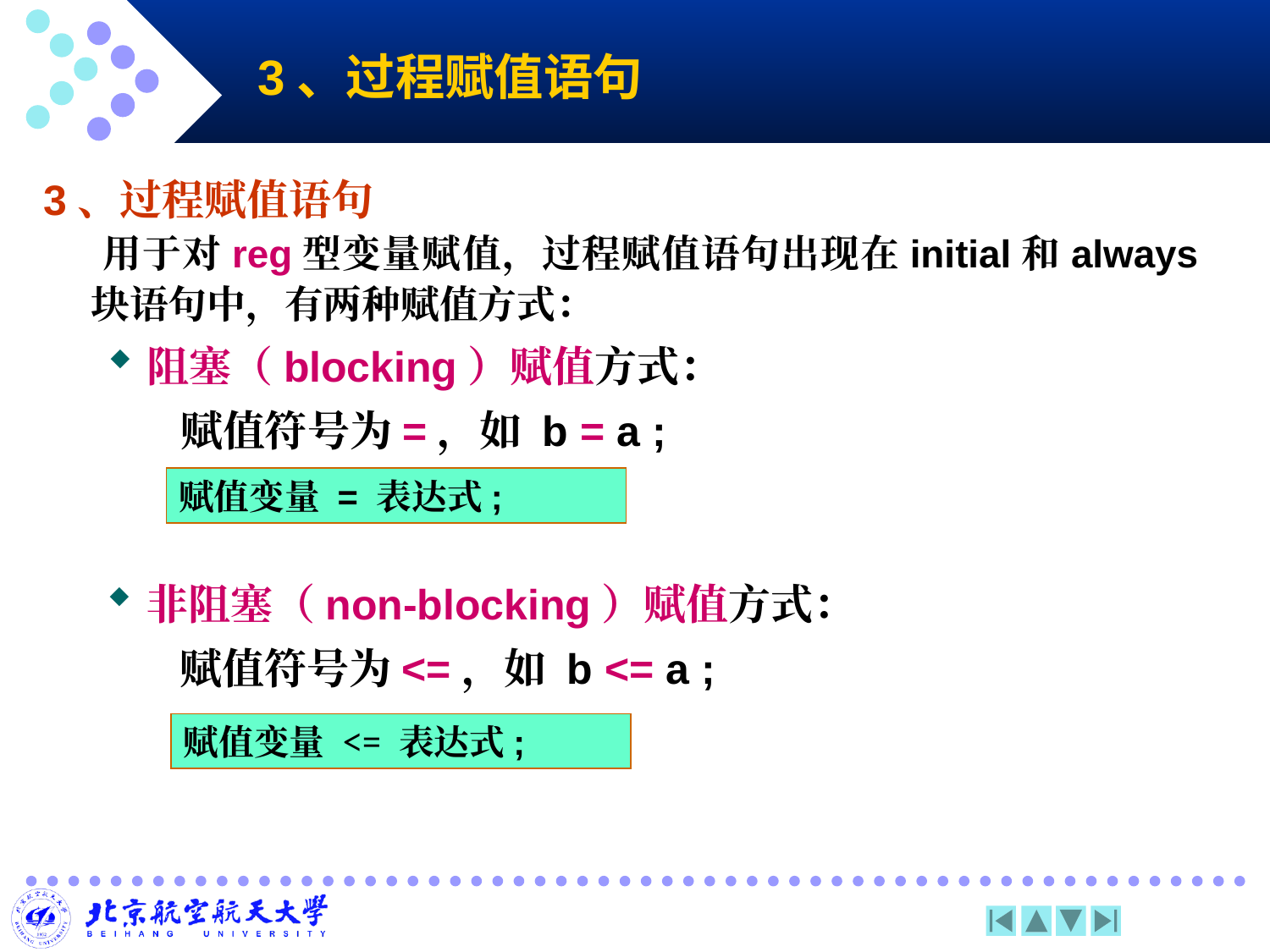

# 3、过程赋值语句
3、过程赋值语句
     用于对reg型变量赋值，过程赋值语句出现在initial和always块语句中，有两种赋值方式：
阻塞（blocking）赋值方式：
            赋值符号为=，如 b = a ;
赋值变量 = 表达式;
非阻塞（non-blocking）赋值方式：
            赋值符号为<=，如 b <= a ;
赋值变量 <= 表达式;
73